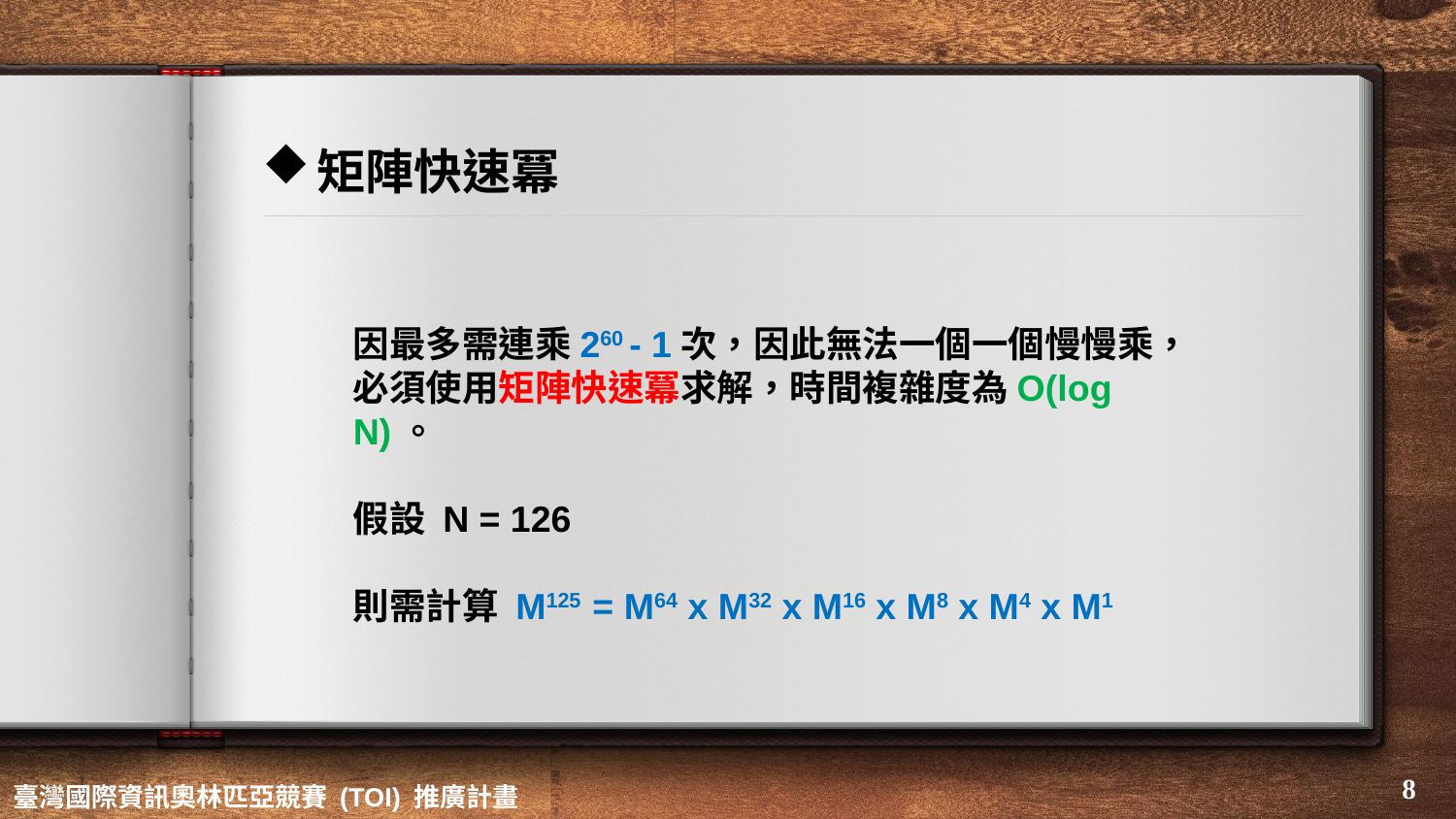

# 矩陣快速冪
因最多需連乘260 - 1次，因此無法一個一個慢慢乘，必須使用矩陣快速冪求解，時間複雜度為O(log N)。
假設 N = 126

則需計算 M125  = M64 x M32 x M16 x M8 x M4 x M1
8